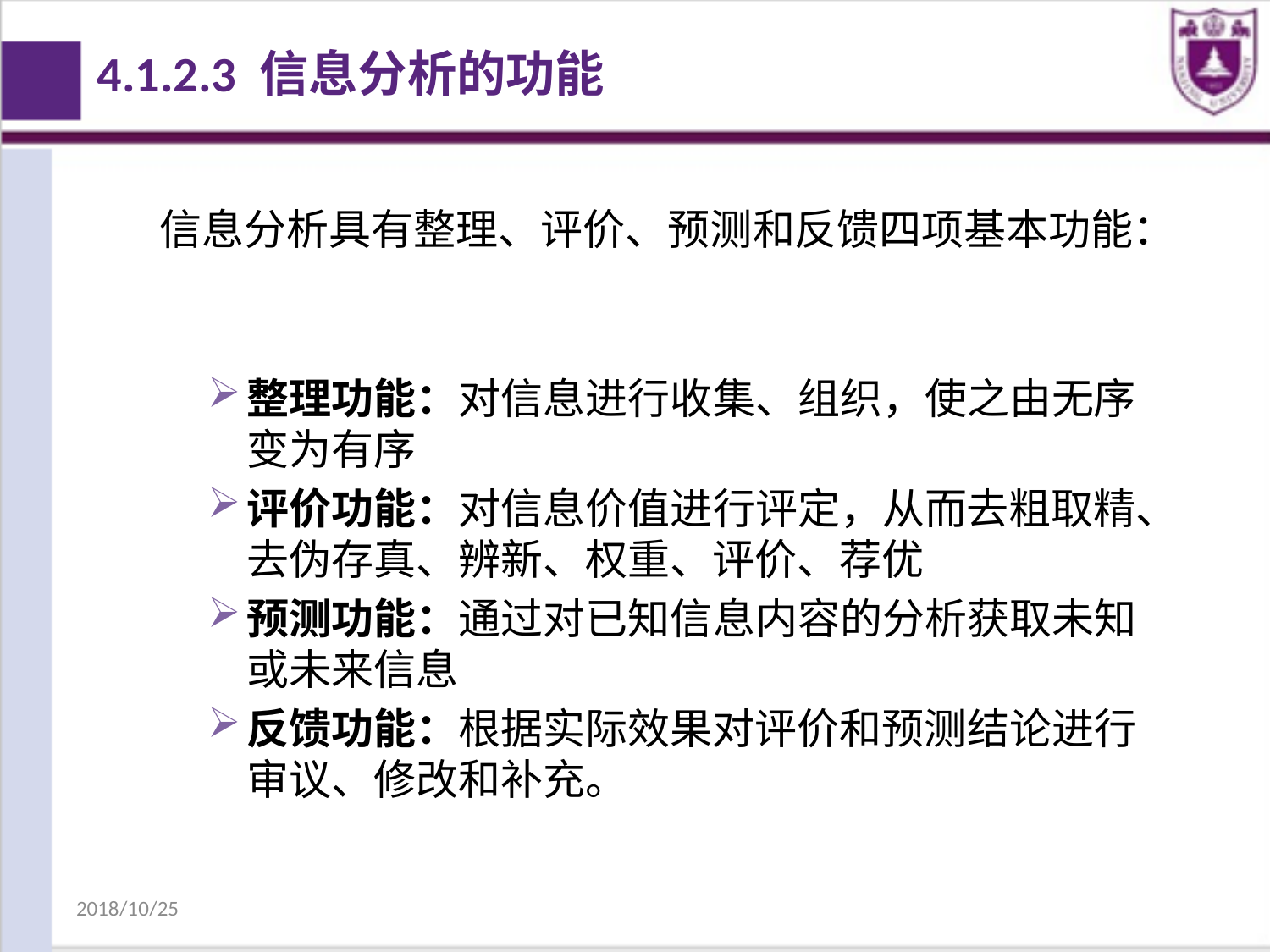

4.1.2.3 信息分析的功能
信息分析具有整理、评价、预测和反馈四项基本功能：

整理功能：对信息进行收集、组织，使之由无序变为有序
评价功能：对信息价值进行评定，从而去粗取精、去伪存真、辨新、权重、评价、荐优
预测功能：通过对已知信息内容的分析获取未知或未来信息
反馈功能：根据实际效果对评价和预测结论进行审议、修改和补充。
2018/10/25